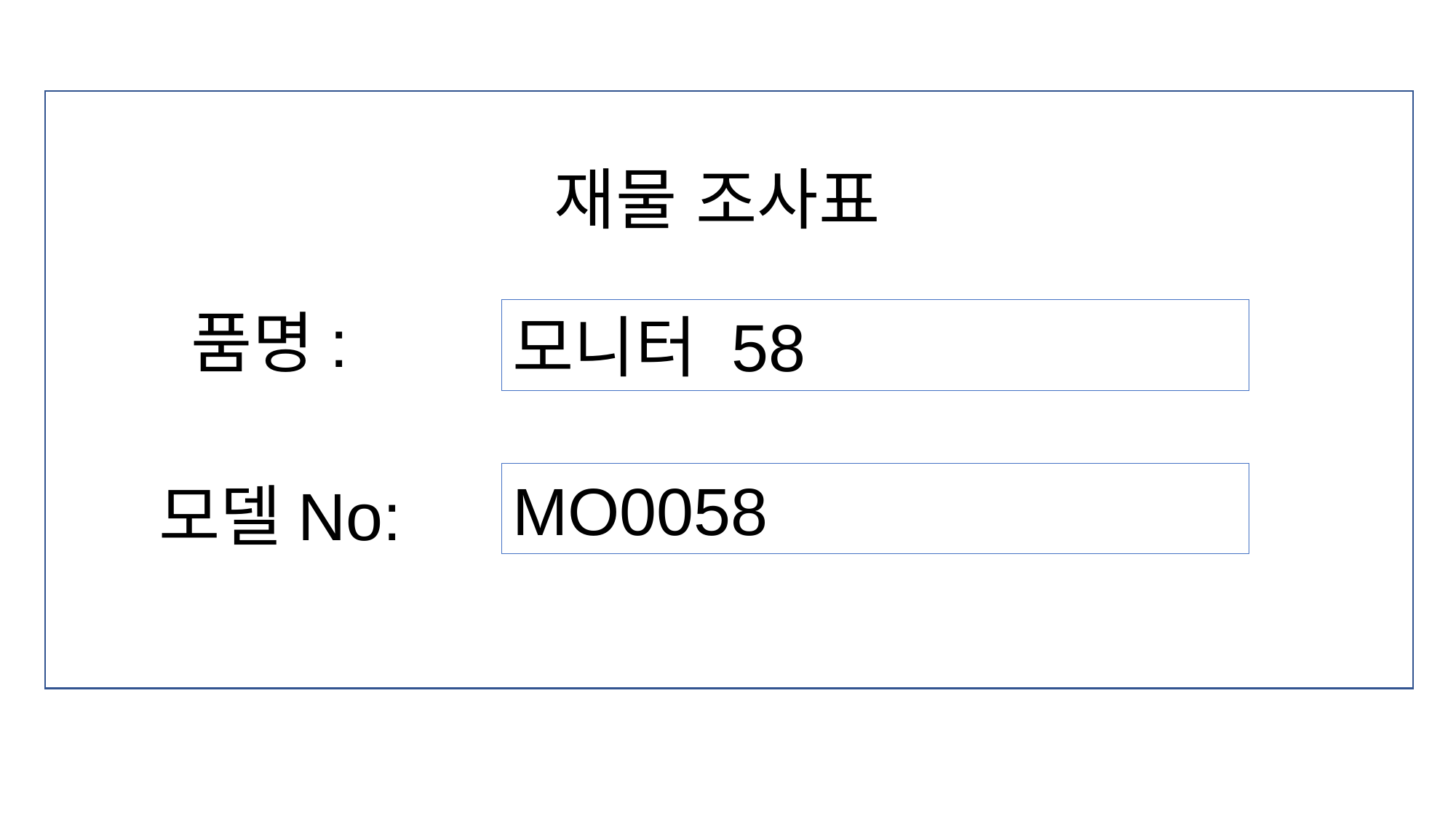

재물 조사표
품명:
모니터 58
MO0058
모델No: